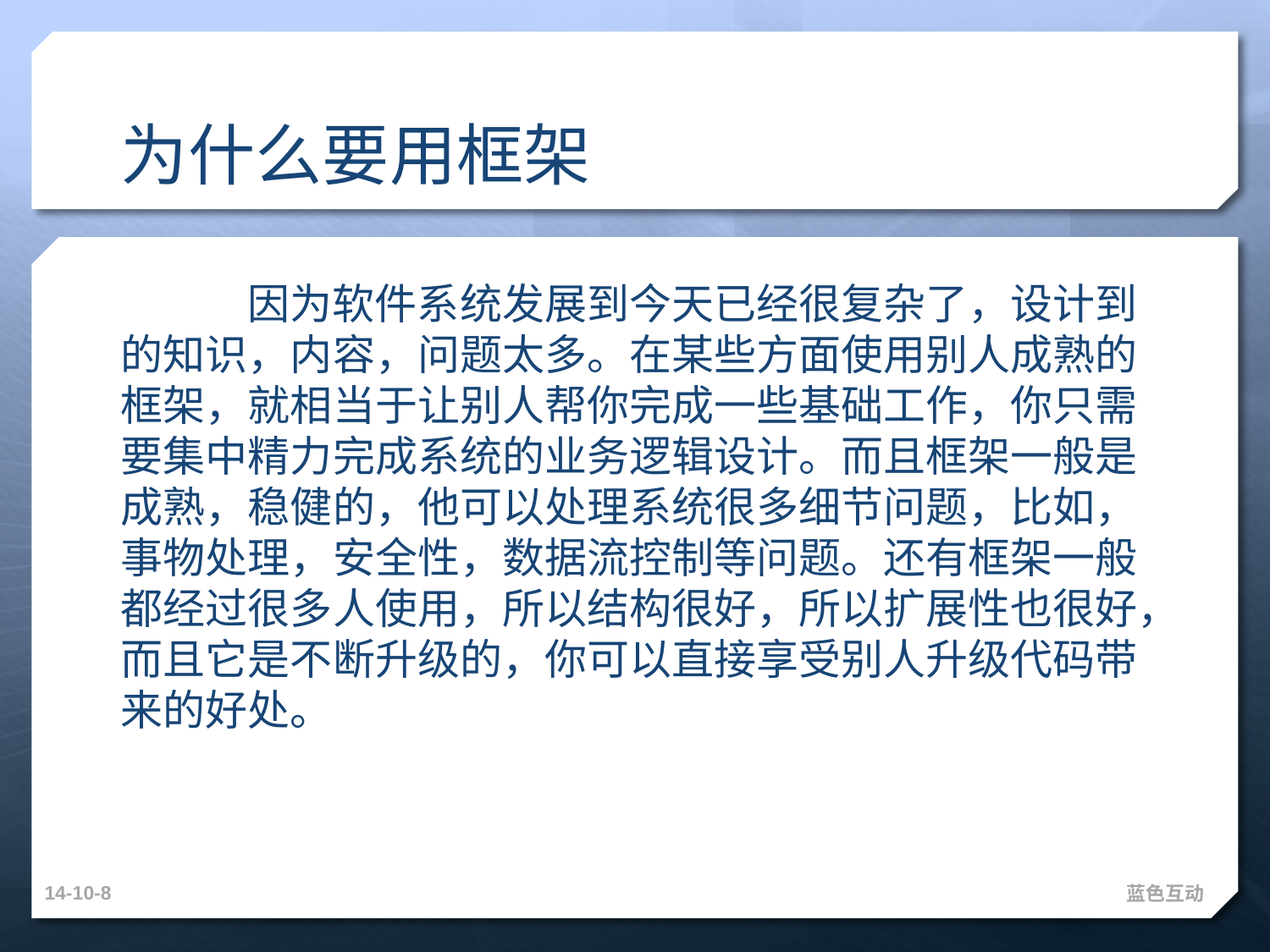

# 为什么要用框架
	因为软件系统发展到今天已经很复杂了，设计到的知识，内容，问题太多。在某些方面使用别人成熟的框架，就相当于让别人帮你完成一些基础工作，你只需要集中精力完成系统的业务逻辑设计。而且框架一般是成熟，稳健的，他可以处理系统很多细节问题，比如，事物处理，安全性，数据流控制等问题。还有框架一般都经过很多人使用，所以结构很好，所以扩展性也很好，而且它是不断升级的，你可以直接享受别人升级代码带来的好处。
14-10-8
蓝色互动